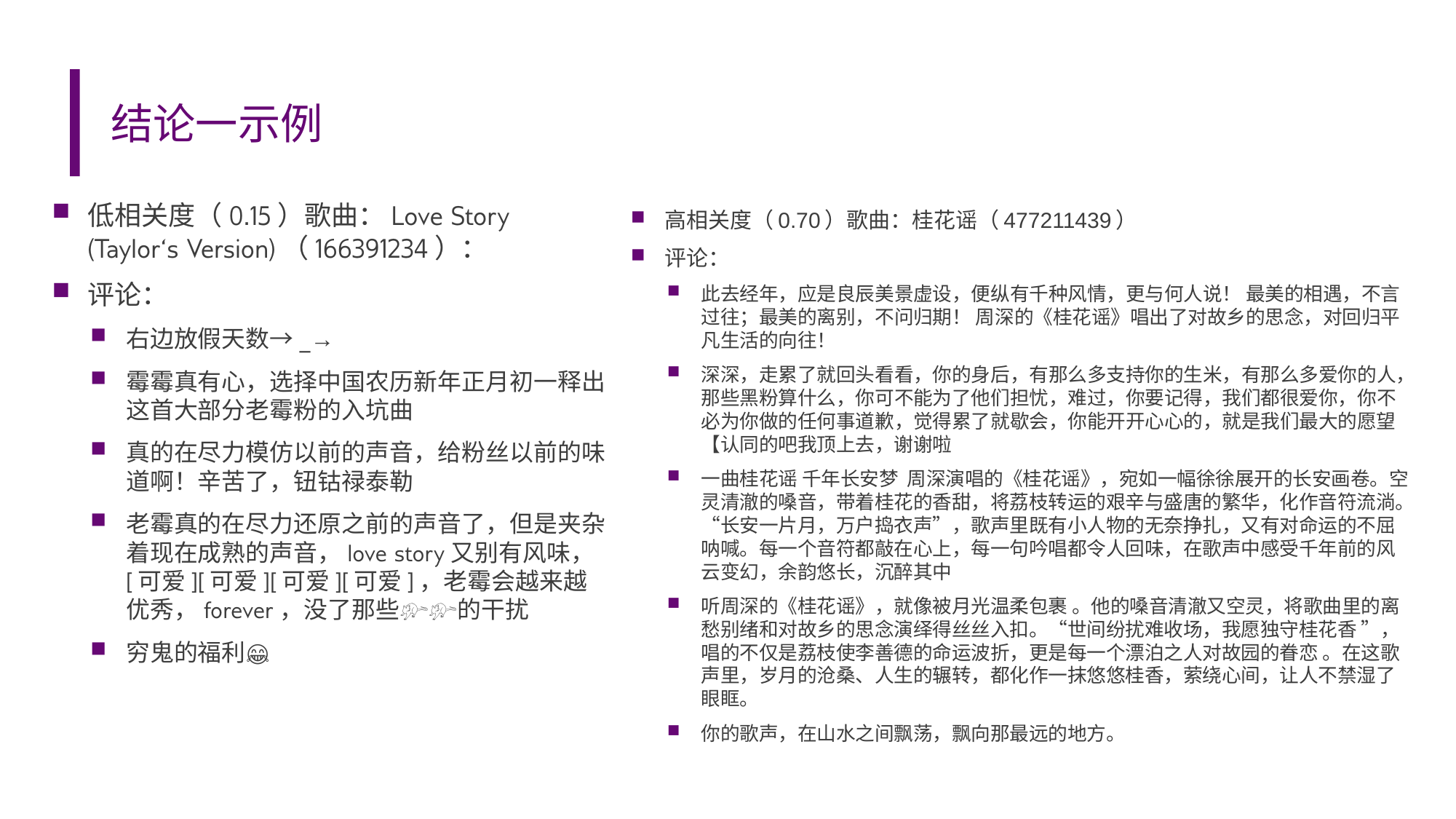

# 结论一示例
低相关度（0.15）歌曲：Love Story (Taylor‘s Version)（166391234）：
评论：
右边放假天数→_→
霉霉真有心，选择中国农历新年正月初一释出这首大部分老霉粉的入坑曲
真的在尽力模仿以前的声音，给粉丝以前的味道啊！辛苦了，钮钴禄泰勒
老霉真的在尽力还原之前的声音了，但是夹杂着现在成熟的声音，love story又别有风味，[可爱][可爱][可爱][可爱]，老霉会越来越优秀，forever，没了那些🐀🐀的干扰
穷鬼的福利😂
高相关度（0.70）歌曲：桂花谣（477211439）
评论：
此去经年，应是良辰美景虚设，便纵有千种风情，更与何人说！ 最美的相遇，不言过往；最美的离别，不问归期！ 周深的《桂花谣》唱出了对故乡的思念，对回归平凡生活的向往！
深深，走累了就回头看看，你的身后，有那么多支持你的生米，有那么多爱你的人，那些黑粉算什么，你可不能为了他们担忧，难过，你要记得，我们都很爱你，你不必为你做的任何事道歉，觉得累了就歇会，你能开开心心的，就是我们最大的愿望【认同的吧我顶上去，谢谢啦
一曲桂花谣 千年长安梦  周深演唱的《桂花谣》，宛如一幅徐徐展开的长安画卷。空灵清澈的嗓音，带着桂花的香甜，将荔枝转运的艰辛与盛唐的繁华，化作音符流淌。“长安一片月，万户捣衣声”，歌声里既有小人物的无奈挣扎，又有对命运的不屈呐喊。每一个音符都敲在心上，每一句吟唱都令人回味，在歌声中感受千年前的风云变幻，余韵悠长，沉醉其中
听周深的《桂花谣》，就像被月光温柔包裹 。他的嗓音清澈又空灵，将歌曲里的离愁别绪和对故乡的思念演绎得丝丝入扣。“世间纷扰难收场，我愿独守桂花香 ”，唱的不仅是荔枝使李善德的命运波折，更是每一个漂泊之人对故园的眷恋 。在这歌声里，岁月的沧桑、人生的辗转，都化作一抹悠悠桂香，萦绕心间，让人不禁湿了眼眶。
你的歌声，在山水之间飘荡，飘向那最远的地方。